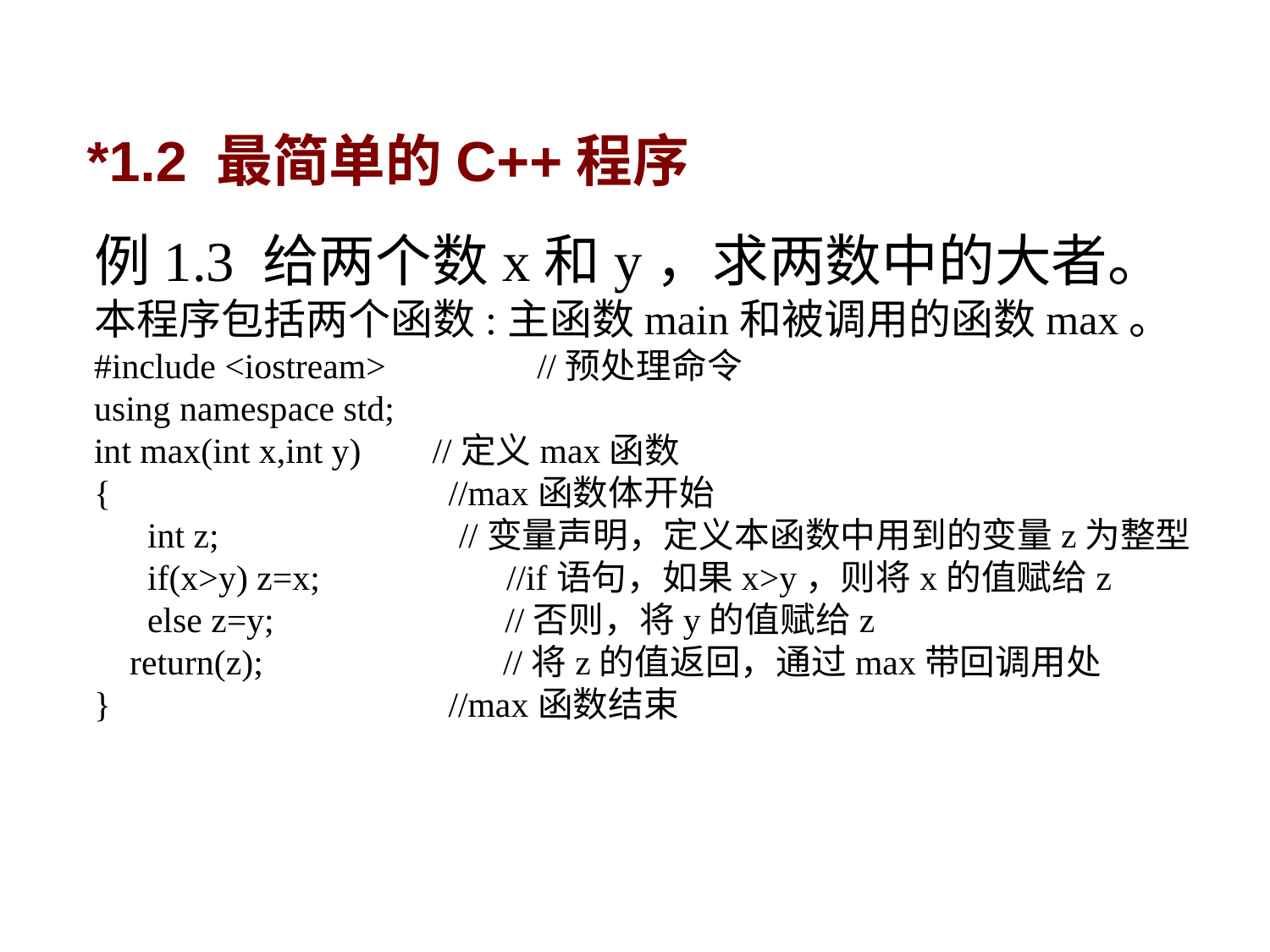

# *1.2 最简单的C++程序
例1.3 给两个数x和y，求两数中的大者。
本程序包括两个函数:主函数main和被调用的函数max。
#include <iostream>                 //预处理命令
using namespace std;
int max(int x,int y)        //定义max函数
{                                      //max函数体开始
      int z;                           //变量声明，定义本函数中用到的变量z为整型
      if(x>y) z=x;                     //if语句，如果x>y，则将x的值赋给z
      else z=y;                          //否则，将y的值赋给z
    return(z);                           //将z的值返回，通过max带回调用处
}                                      //max函数结束